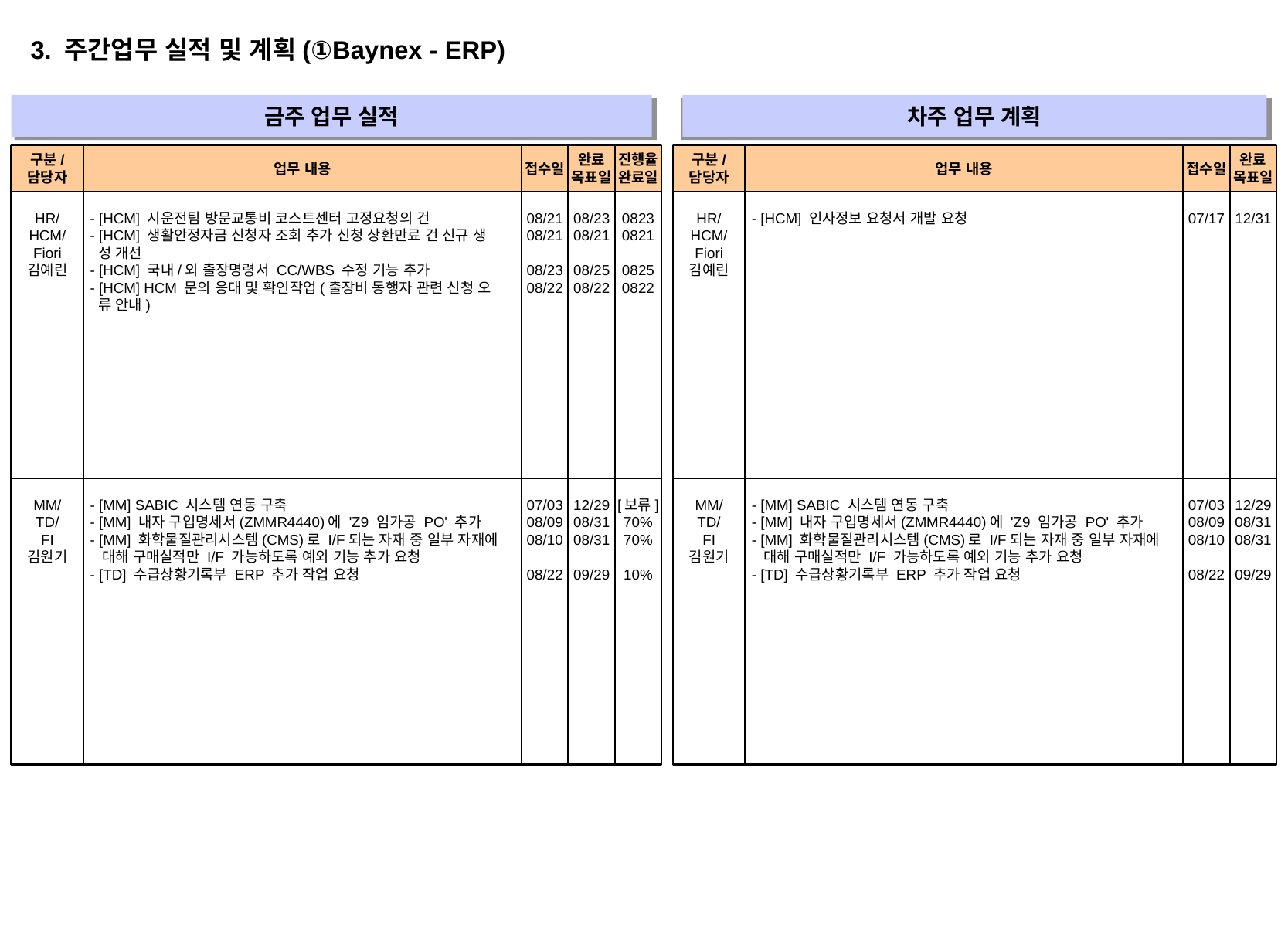

3. 주간업무 실적 및 계획(①Baynex - ERP)
금주 업무 실적
차주 업무 계획
" "
" "
구분/
담당자
업무 내용
접수일
완료
목표일
진행율
완료일
구분/
담당자
업무 내용
접수일
완료
목표일
HR/
HCM/
Fiori
김예린

- [HCM] 시운전팀 방문교통비 코스트센터 고정요청의 건
- [HCM] 생활안정자금 신청자 조회 추가 신청 상환만료 건 신규 생
  성 개선
- [HCM] 국내/외 출장명령서 CC/WBS 수정 기능 추가
- [HCM] HCM 문의 응대 및 확인작업(출장비 동행자 관련 신청 오
  류 안내)
08/21
08/21
08/23
08/22
08/23
08/21
08/25
08/22
0823
0821
0825
0822
HR/
HCM/
Fiori
김예린

- [HCM] 인사정보 요청서 개발 요청
07/17
12/31
MM/
TD/
FI
김원기

- [MM] SABIC 시스템 연동 구축
- [MM] 내자 구입명세서(ZMMR4440)에 'Z9 임가공 PO' 추가
- [MM] 화학물질관리시스템(CMS)로 I/F되는 자재 중 일부 자재에
   대해 구매실적만 I/F 가능하도록 예외 기능 추가 요청
- [TD] 수급상황기록부 ERP 추가 작업 요청
07/03
08/09
08/10
08/22
12/29
08/31
08/31
09/29
[보류]
70%
70%
10%
MM/
TD/
FI
김원기

- [MM] SABIC 시스템 연동 구축
- [MM] 내자 구입명세서(ZMMR4440)에 'Z9 임가공 PO' 추가
- [MM] 화학물질관리시스템(CMS)로 I/F되는 자재 중 일부 자재에
   대해 구매실적만 I/F 가능하도록 예외 기능 추가 요청
- [TD] 수급상황기록부 ERP 추가 작업 요청
07/03
08/09
08/10
08/22
12/29
08/31
08/31
09/29